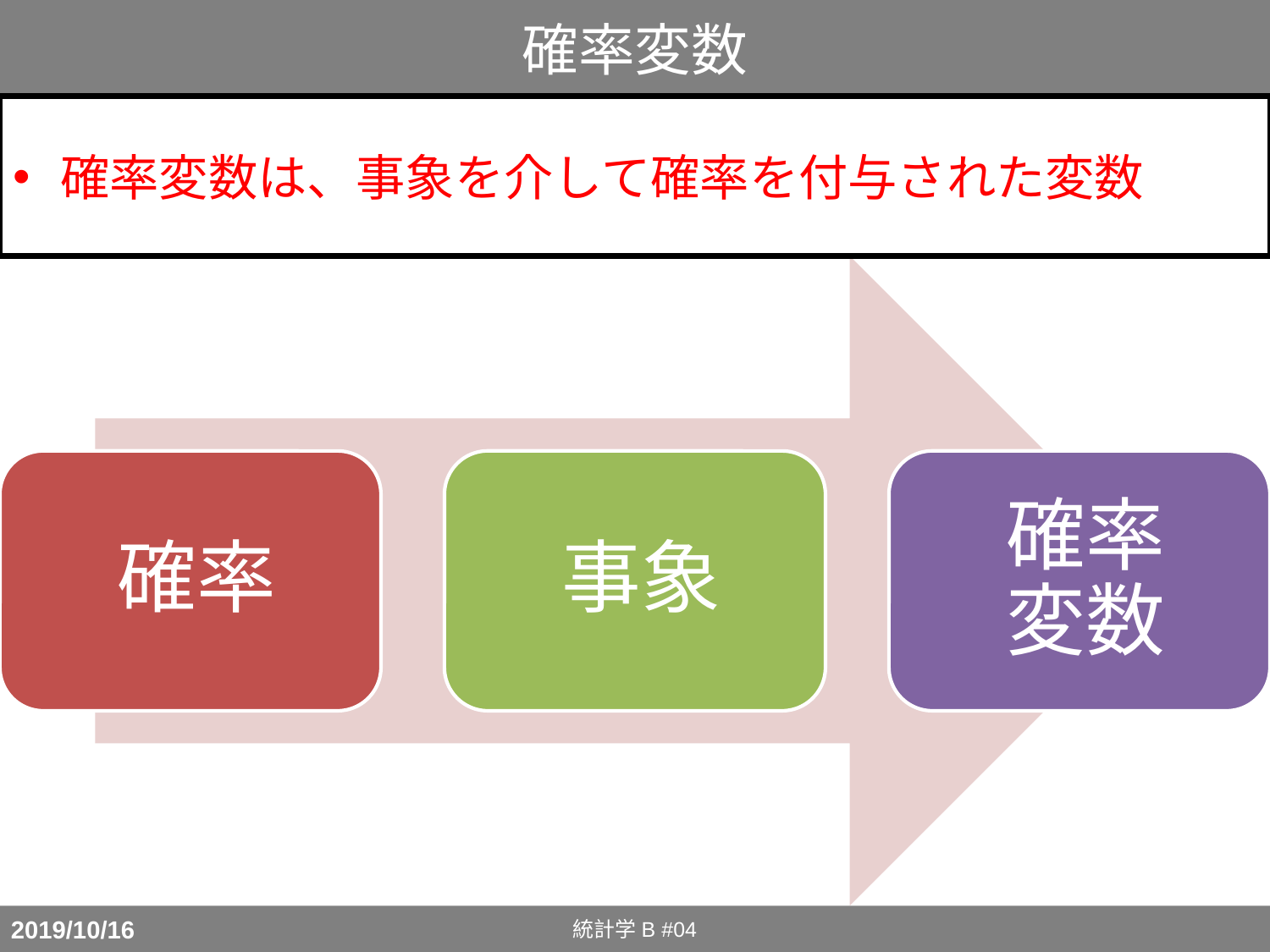

# 確率変数
確率変数は、事象を介して確率を付与された変数
確率
事象
確率
変数
統計学B #04
2019/10/16